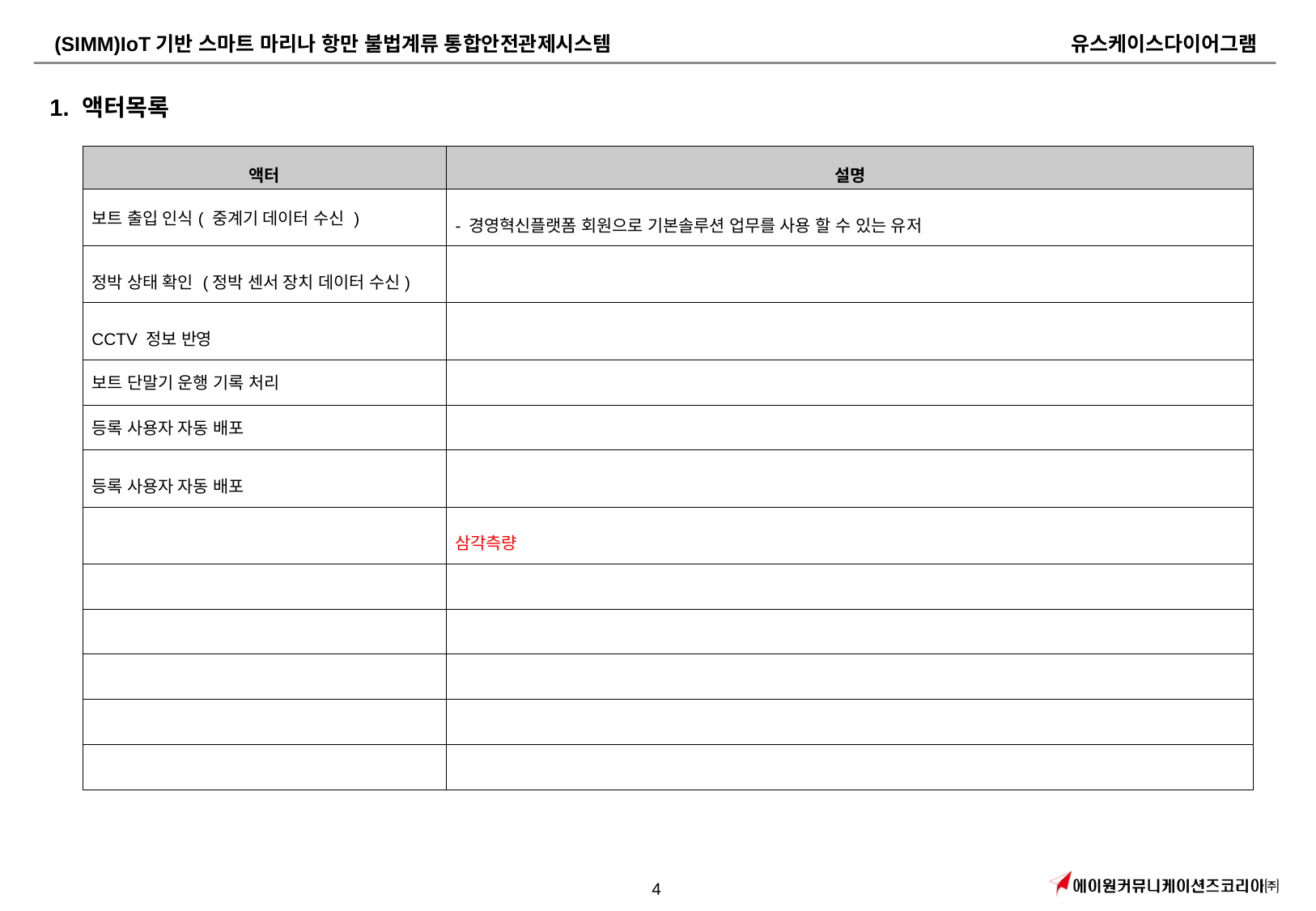

# 1. 액터목록
| 액터 | 설명 |
| --- | --- |
| 보트 출입 인식( 중계기 데이터 수신 ) | - 경영혁신플랫폼 회원으로 기본솔루션 업무를 사용 할 수 있는 유저 |
| 정박 상태 확인 (정박 센서 장치 데이터 수신) |  |
| CCTV 정보 반영 |  |
| 보트 단말기 운행 기록 처리 |  |
| 등록 사용자 자동 배포 |  |
| 등록 사용자 자동 배포 |  |
|  | 삼각측량 |
|  |  |
|  |  |
|  |  |
|  |  |
|  |  |